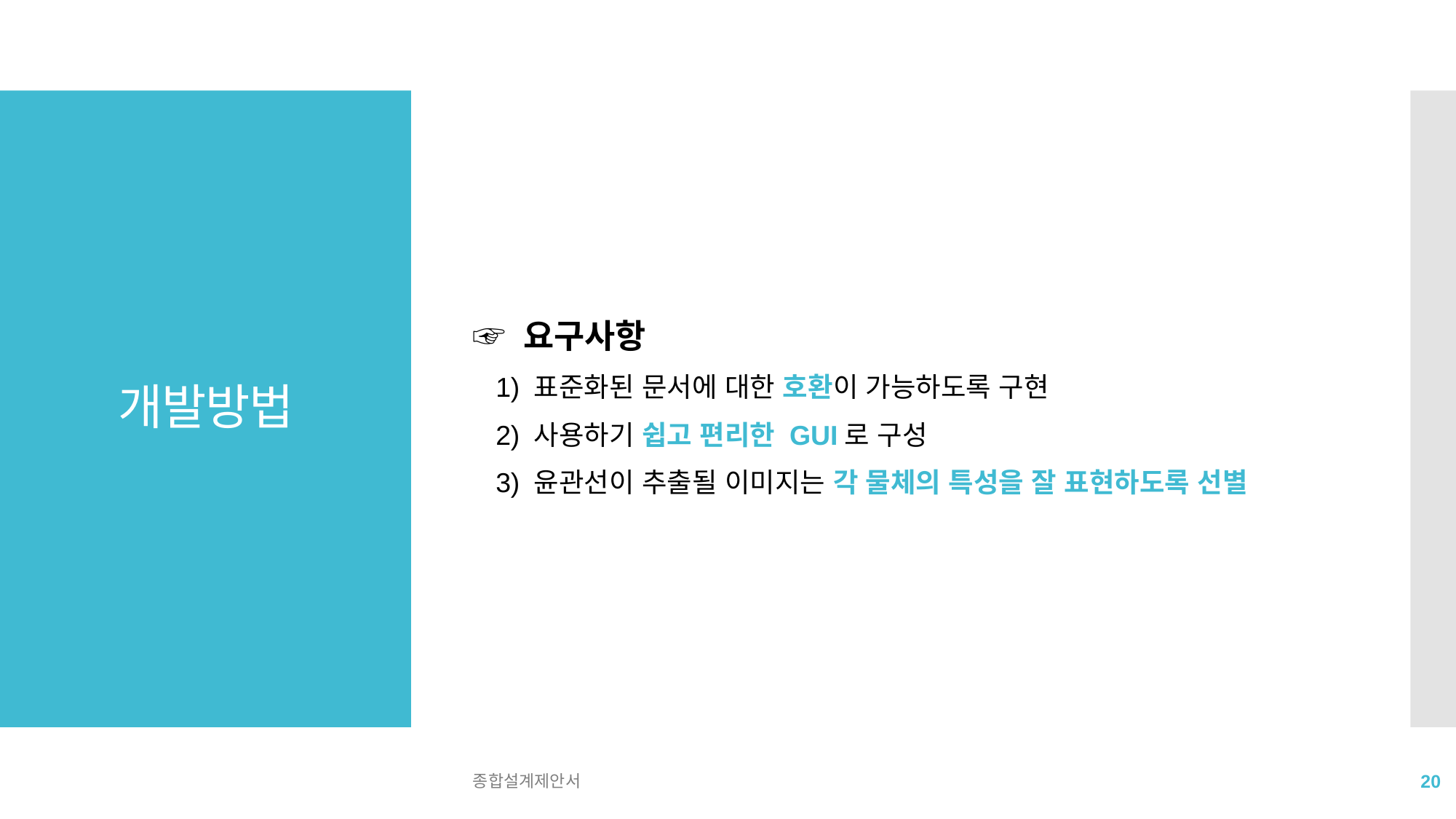

☞ 요구사항
   1) 표준화된 문서에 대한 호환이 가능하도록 구현
   2) 사용하기 쉽고 편리한 GUI로 구성
   3) 윤관선이 추출될 이미지는 각 물체의 특성을 잘 표현하도록 선별
# 개발방법
종합설계제안서
20